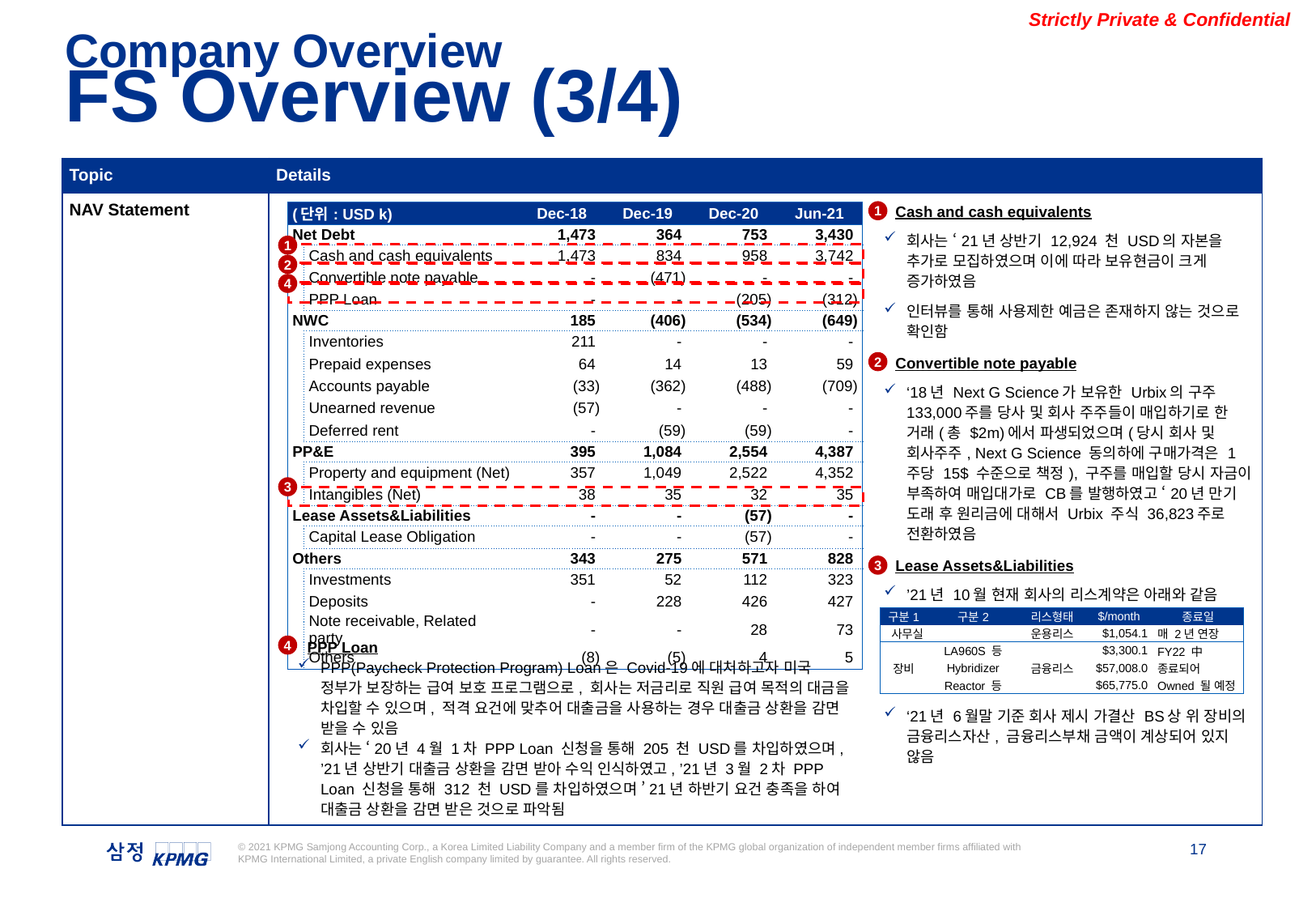

Company Overview
FS Overview (3/4)
| Topic | Details |
| --- | --- |
| NAV Statement | Cash and cash equivalents 회사는 ‘21년 상반기 12,924 천 USD의 자본을 추가로 모집하였으며 이에 따라 보유현금이 크게 증가하였음 인터뷰를 통해 사용제한 예금은 존재하지 않는 것으로 확인함 Convertible note payable ‘18년 Next G Science가 보유한 Urbix의 구주 133,000주를 당사 및 회사 주주들이 매입하기로 한 거래(총 $2m)에서 파생되었으며(당시 회사 및 회사주주, Next G Science 동의하에 구매가격은 1주당 15$ 수준으로 책정), 구주를 매입할 당시 자금이 부족하여 매입대가로 CB를 발행하였고 ‘20년 만기 도래 후 원리금에 대해서 Urbix 주식 36,823주로 전환하였음 Lease Assets&Liabilities ’21년 10월 현재 회사의 리스계약은 아래와 같음 ‘21년 6월말 기준 회사 제시 가결산 BS상 위 장비의 금융리스자산, 금융리스부채 금액이 계상되어 있지 않음 |
1
| (단위: USD k) |  | Dec-18 | Dec-19 | Dec-20 | Jun-21 |
| --- | --- | --- | --- | --- | --- |
| Net Debt |  | 1,473 | 364 | 753 | 3,430 |
|  | Cash and cash equivalents | 1,473 | 834 | 958 | 3,742 |
|  | Convertible note payable | - | (471) | - | - |
|  | PPP Loan | - | - | (205) | (312) |
| NWC |  | 185 | (406) | (534) | (649) |
|  | Inventories | 211 | - | - | - |
|  | Prepaid expenses | 64 | 14 | 13 | 59 |
|  | Accounts payable | (33) | (362) | (488) | (709) |
|  | Unearned revenue | (57) | - | - | - |
|  | Deferred rent | - | (59) | (59) | - |
| PP&E |  | 395 | 1,084 | 2,554 | 4,387 |
|  | Property and equipment (Net) | 357 | 1,049 | 2,522 | 4,352 |
|  | Intangibles (Net) | 38 | 35 | 32 | 35 |
| Lease Assets&Liabilities |  | - | - | (57) | - |
|  | Capital Lease Obligation | - | - | (57) | - |
| Others |  | 343 | 275 | 571 | 828 |
|  | Investments | 351 | 52 | 112 | 323 |
|  | Deposits | - | 228 | 426 | 427 |
|  | Note receivable, Related party | - | - | 28 | 73 |
|  | Others | (8) | (5) | 4 | 5 |
1

2

4

2
3

3
| 구분1 | 구분2 | 리스형태 | $/month | 종료일 |
| --- | --- | --- | --- | --- |
| 사무실 |  | 운용리스 | $1,054.1 | 매 2년 연장 |
| 장비 | LA960S 등 | 금융리스 | $3,300.1 | FY22 中 종료되어 Owned 될 예정 |
|  | Hybridizer |  | $57,008.0 |  |
|  | Reactor 등 |  | $65,775.0 |  |
PPP Loan
PPP(Paycheck Protection Program) Loan은 Covid-19에 대처하고자 미국 정부가 보장하는 급여 보호 프로그램으로, 회사는 저금리로 직원 급여 목적의 대금을 차입할 수 있으며, 적격 요건에 맞추어 대출금을 사용하는 경우 대출금 상환을 감면 받을 수 있음
회사는 ‘20년 4월 1차 PPP Loan 신청을 통해 205 천 USD를 차입하였으며, ’21년 상반기 대출금 상환을 감면 받아 수익 인식하였고, ’21년 3월 2차 PPP Loan 신청을 통해 312 천 USD를 차입하였으며 ’21년 하반기 요건 충족을 하여 대출금 상환을 감면 받은 것으로 파악됨
4